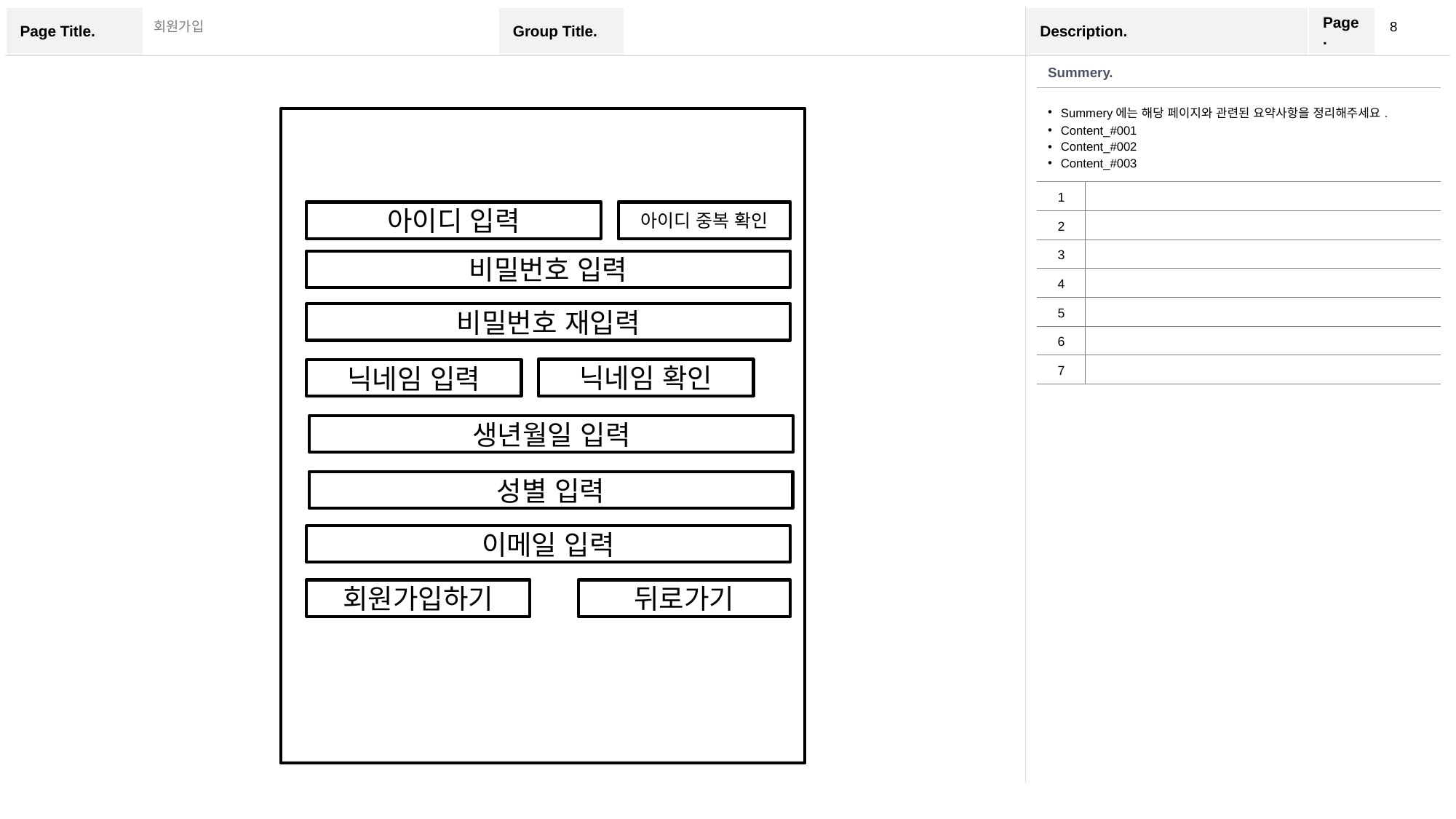

8
회원가입

| Summery. |  |
| --- | --- |
| Summery에는 해당 페이지와 관련된 요약사항을 정리해주세요. Content\_#001 Content\_#002 Content\_#003 |  |
| 1 |  |
| 2 |  |
| 3 |  |
| 4 |  |
| 5 |  |
| 6 |  |
| 7 |  |

아이디 입력
아이디 중복 확인
비밀번호 입력
비밀번호 재입력
닉네임 확인
닉네임 입력
생년월일 입력
성별 입력
이메일 입력
회원가입하기
뒤로가기